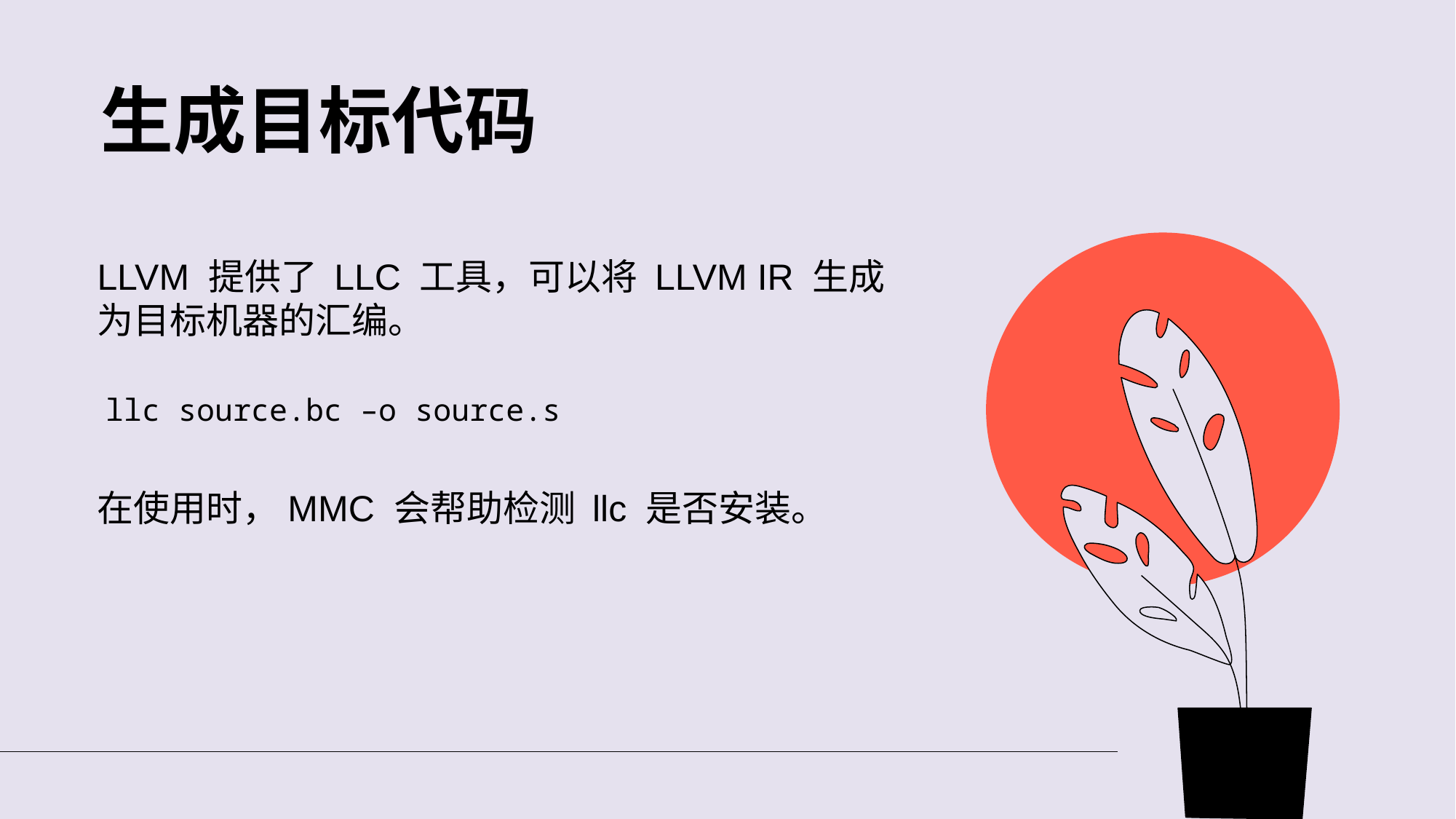

# 生成目标代码

LLVM 提供了 LLC 工具，可以将 LLVM IR 生成为目标机器的汇编。

llc source.bc –o source.s
在使用时，MMC 会帮助检测 llc 是否安装。